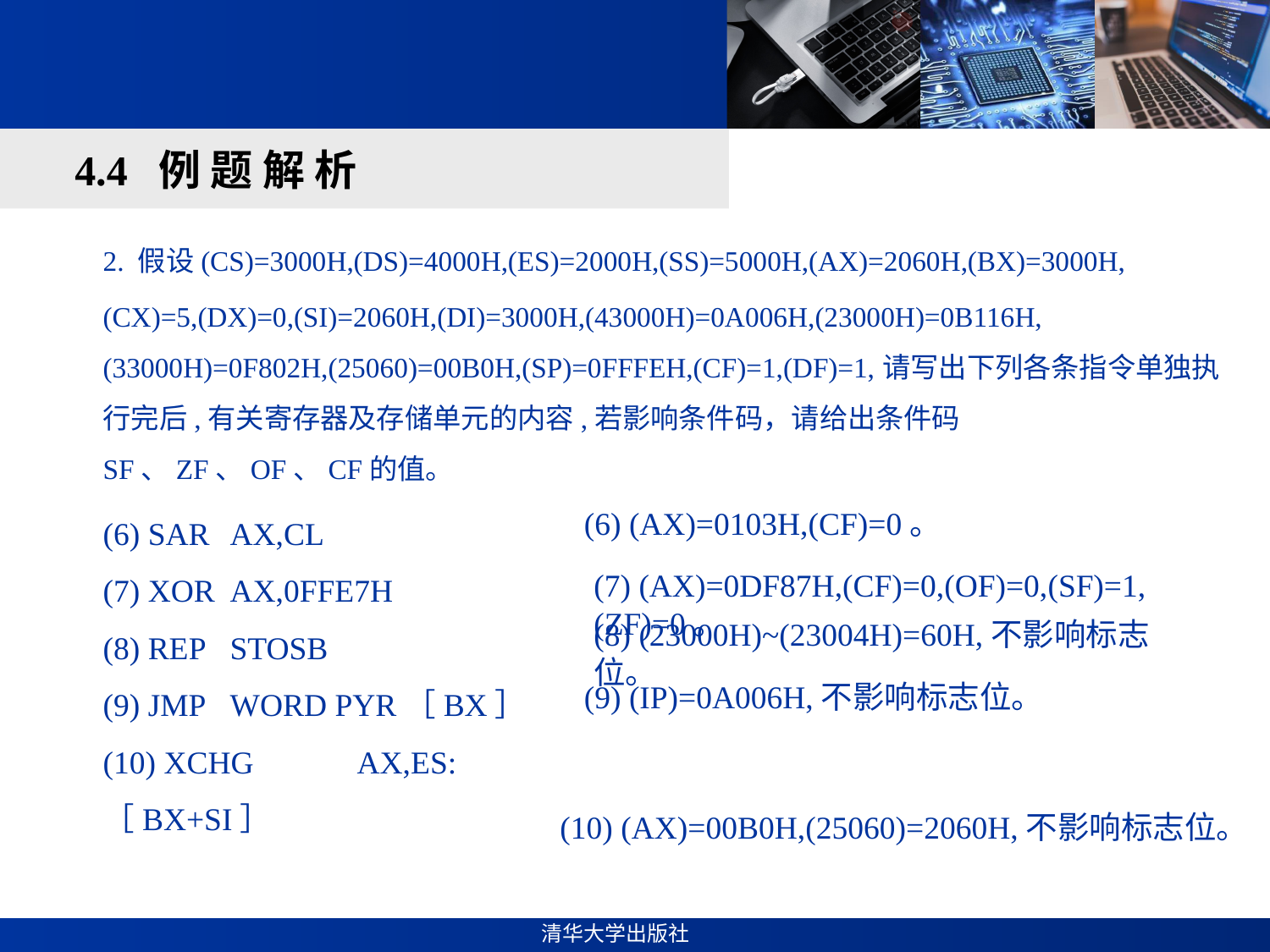

#
4.4  例 题 解 析

2. 假设(CS)=3000H,(DS)=4000H,(ES)=2000H,(SS)=5000H,(AX)=2060H,(BX)=3000H,
(CX)=5,(DX)=0,(SI)=2060H,(DI)=3000H,(43000H)=0A006H,(23000H)=0B116H,(33000H)=0F802H,(25060)=00B0H,(SP)=0FFFEH,(CF)=1,(DF)=1,请写出下列各条指令单独执行完后,有关寄存器及存储单元的内容,若影响条件码，请给出条件码SF、ZF、OF、CF的值。

(6) SAR	AX,CL
(7) XOR	AX,0FFE7H
(8) REP	STOSB
(9) JMP	WORD PYR［BX］
(10) XCHG	AX,ES: ［BX+SI］
(6) (AX)=0103H,(CF)=0。
(7) (AX)=0DF87H,(CF)=0,(OF)=0,(SF)=1,(ZF)=0。
(8) (23000H)~(23004H)=60H,不影响标志位。
(9) (IP)=0A006H,不影响标志位。
(10) (AX)=00B0H,(25060)=2060H,不影响标志位。